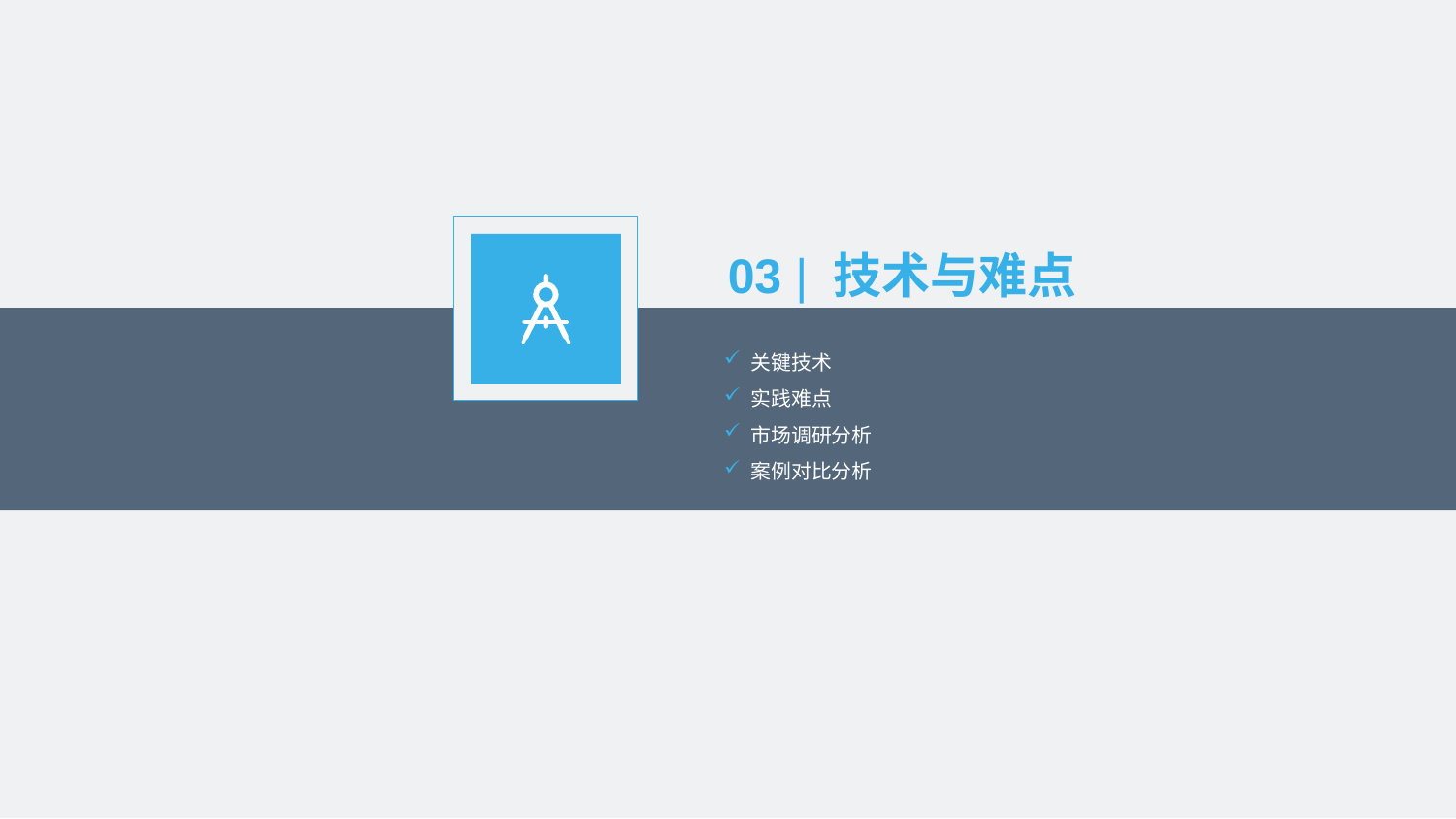

03 | 技术与难点

关键技术
实践难点
市场调研分析
案例对比分析